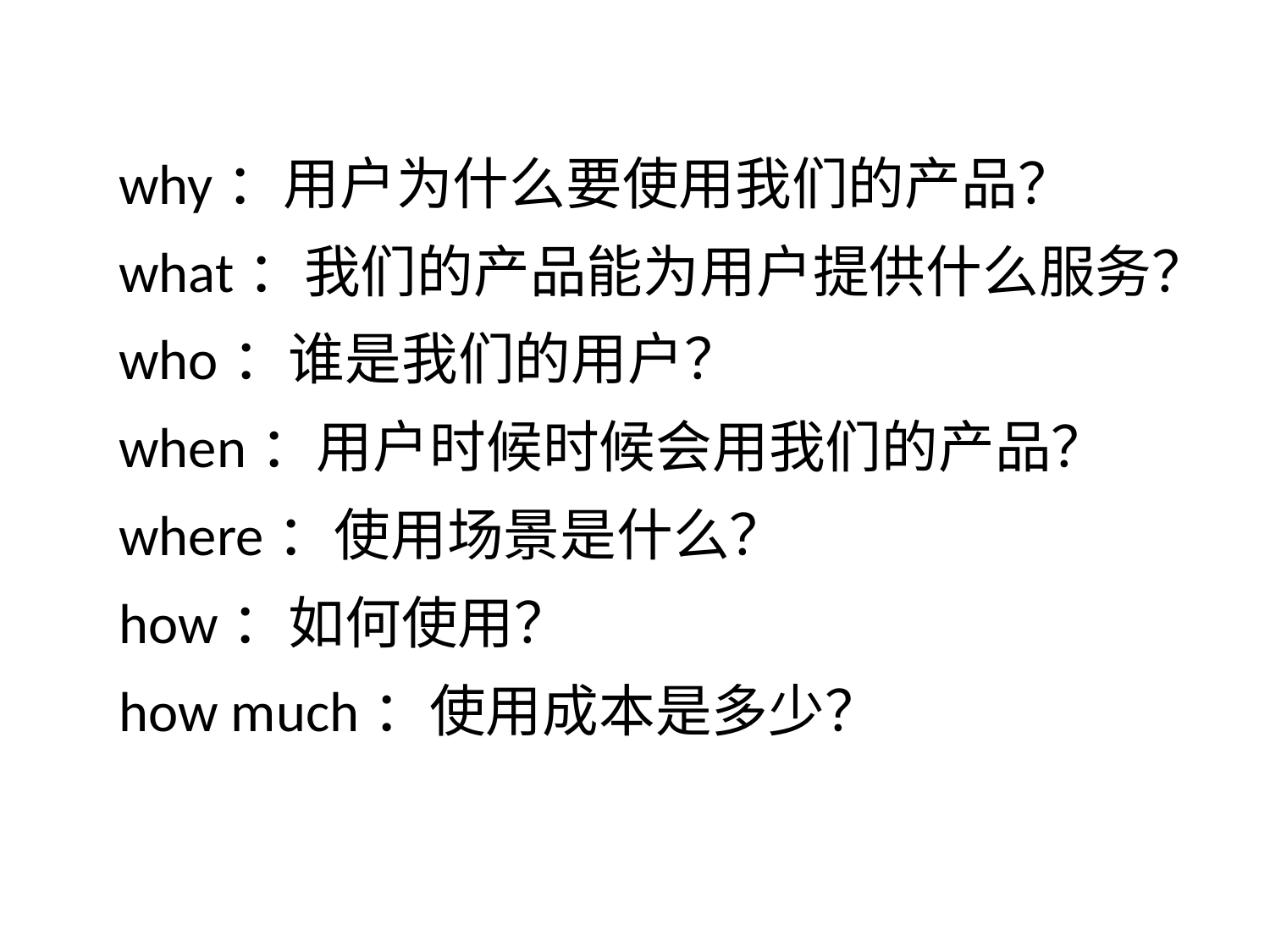

why：用户为什么要使用我们的产品？
what：我们的产品能为用户提供什么服务？
who：谁是我们的用户？
when：用户时候时候会用我们的产品？
where：使用场景是什么？
how：如何使用？
how much：使用成本是多少？